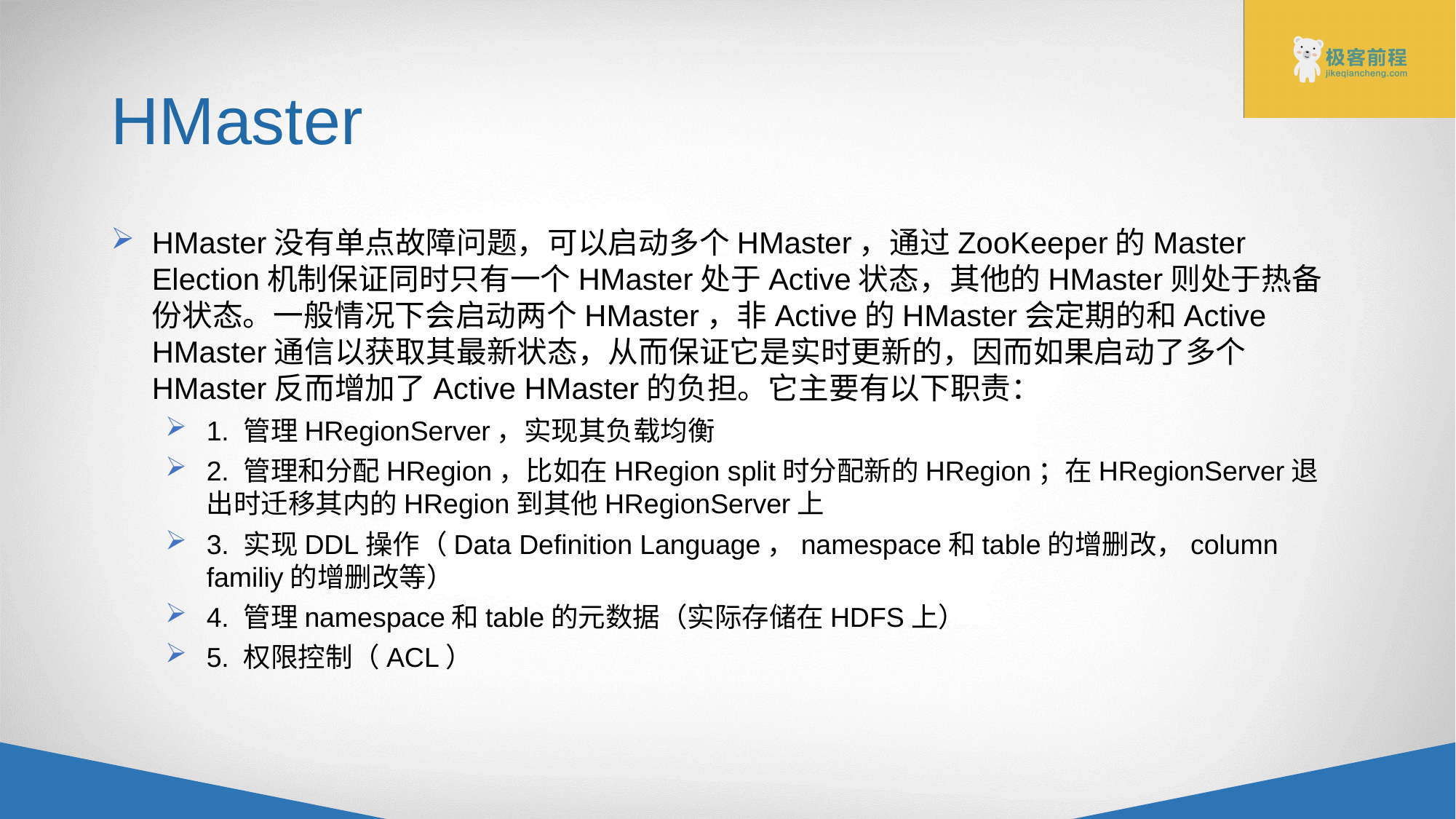

# HMaster
HMaster没有单点故障问题，可以启动多个HMaster，通过ZooKeeper的Master Election机制保证同时只有一个HMaster处于Active状态，其他的HMaster则处于热备份状态。一般情况下会启动两个HMaster，非Active的HMaster会定期的和Active HMaster通信以获取其最新状态，从而保证它是实时更新的，因而如果启动了多个HMaster反而增加了Active HMaster的负担。它主要有以下职责：
1. 管理HRegionServer，实现其负载均衡
2. 管理和分配HRegion，比如在HRegion split时分配新的HRegion；在HRegionServer退出时迁移其内的HRegion到其他HRegionServer上
3. 实现DDL操作（Data Definition Language，namespace和table的增删改，column familiy的增删改等）
4. 管理namespace和table的元数据（实际存储在HDFS上）
5. 权限控制（ACL）